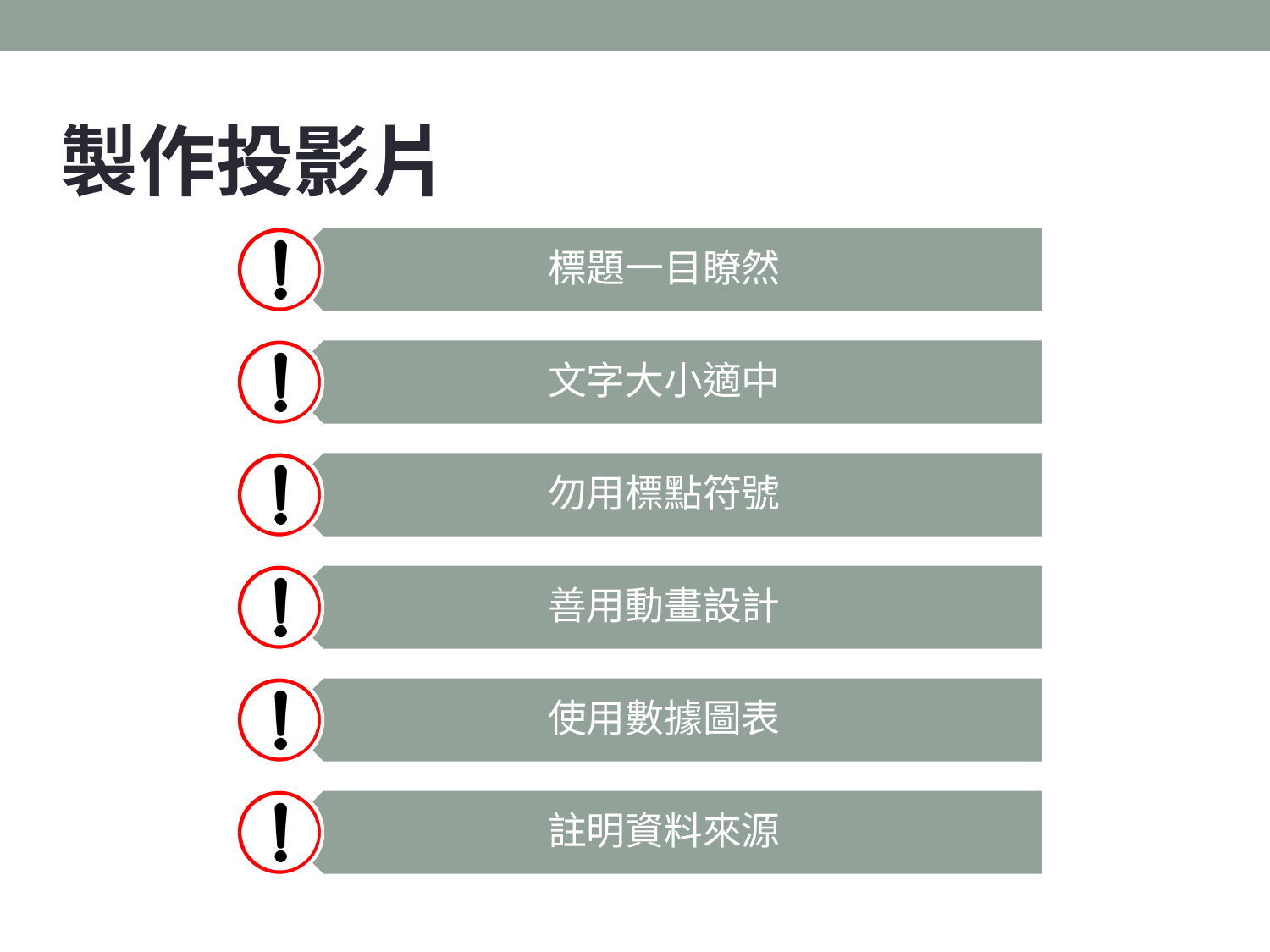

製作投影片
標題一目瞭然
文字大小適中
勿用標點符號
善用動畫設計
使用數據圖表
註明資料來源